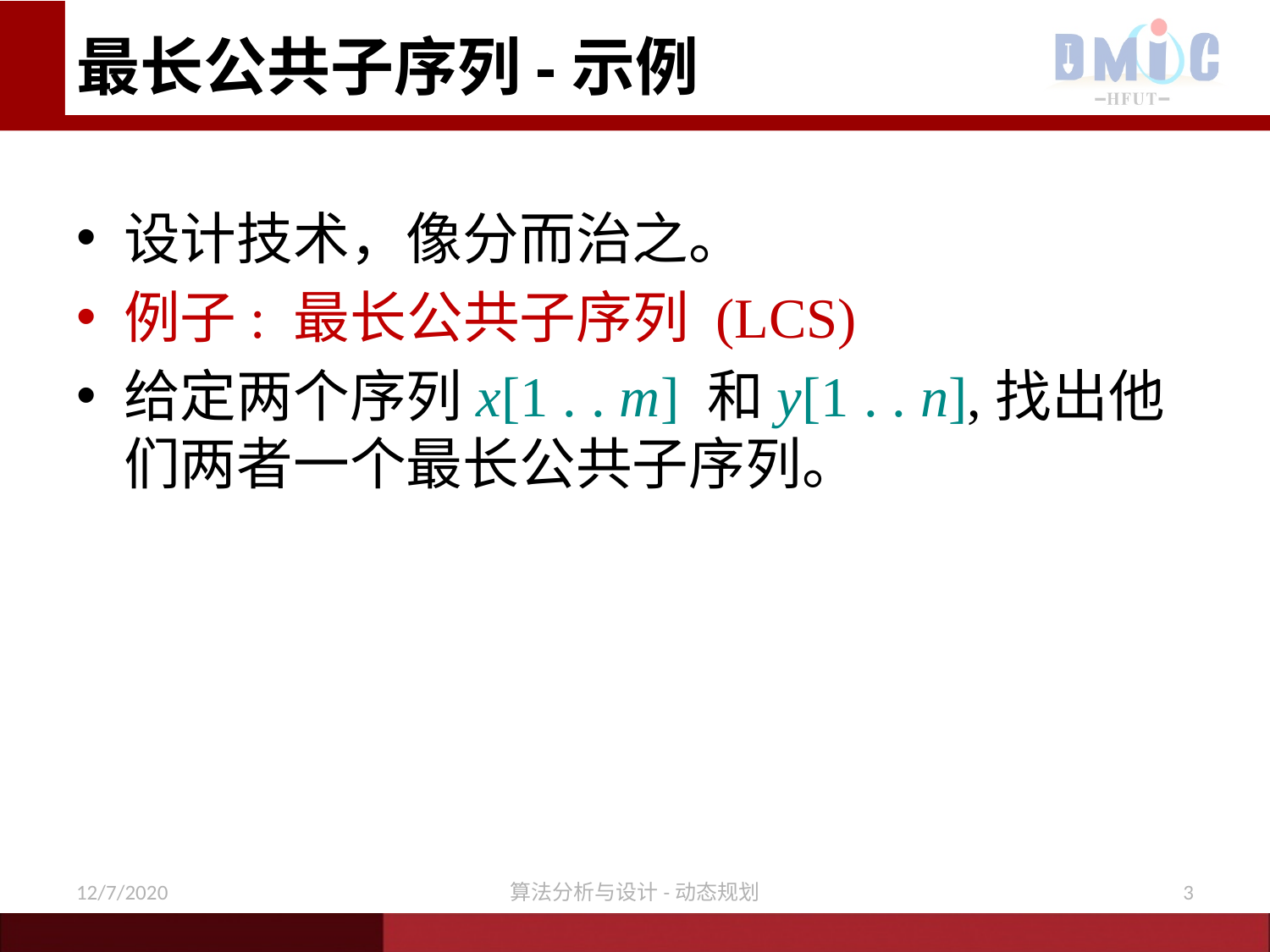

# 最长公共子序列-示例
设计技术，像分而治之。
例子: 最长公共子序列 (LCS)
给定两个序列x[1 . . m] 和y[1 . . n],找出他们两者一个最长公共子序列。

12/7/2020
算法分析与设计-动态规划
3